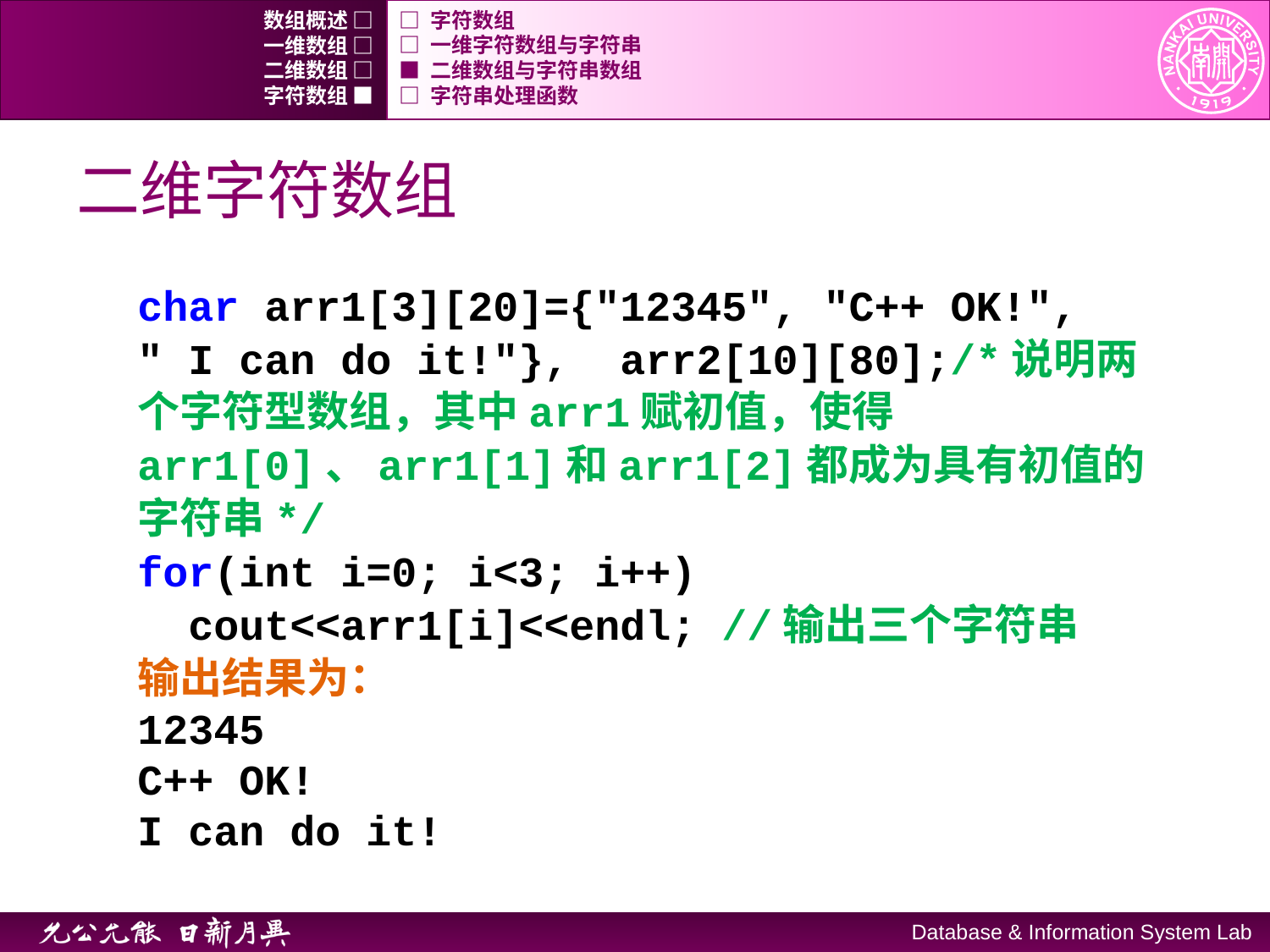

数组概述 □
□ 字符数组
一维数组 □
□ 一维字符数组与字符串
二维数组 □
■ 二维数组与字符串数组
字符数组 ■
□ 字符串处理函数
# 二维字符数组
char arr1[3][20]={"12345", "C++ OK!",
" I can do it!"},  arr2[10][80];/*说明两个字符型数组，其中arr1赋初值，使得arr1[0]、arr1[1]和arr1[2]都成为具有初值的字符串*/
for(int i=0; i<3; i++)
  cout<<arr1[i]<<endl; //输出三个字符串
输出结果为：
12345
C++ OK!
I can do it!